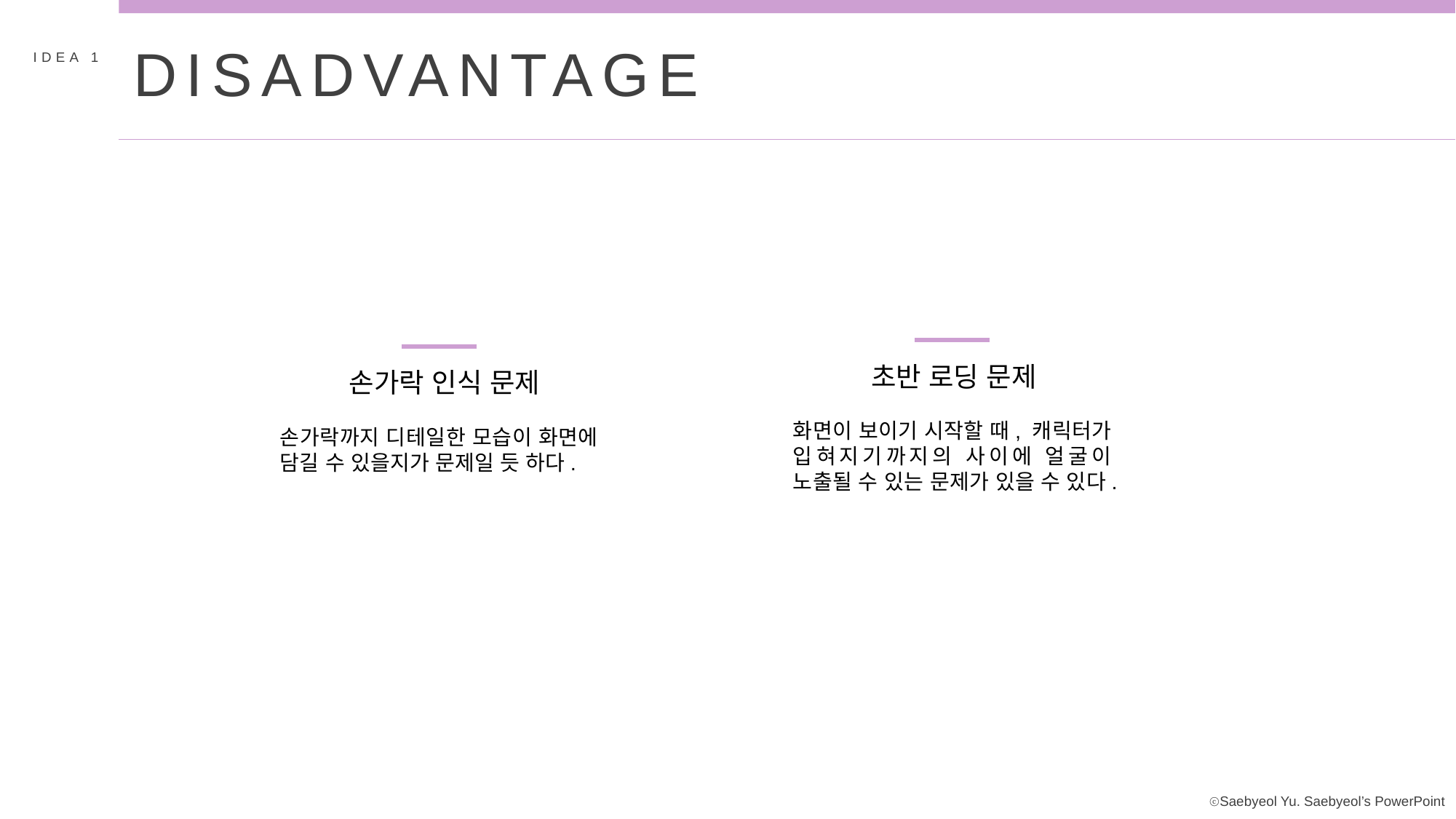

DISADVANTAGE
IDEA 1
초반 로딩 문제
손가락 인식 문제
화면이 보이기 시작할 때, 캐릭터가 입혀지기까지의 사이에 얼굴이 노출될 수 있는 문제가 있을 수 있다.
손가락까지 디테일한 모습이 화면에 담길 수 있을지가 문제일 듯 하다.